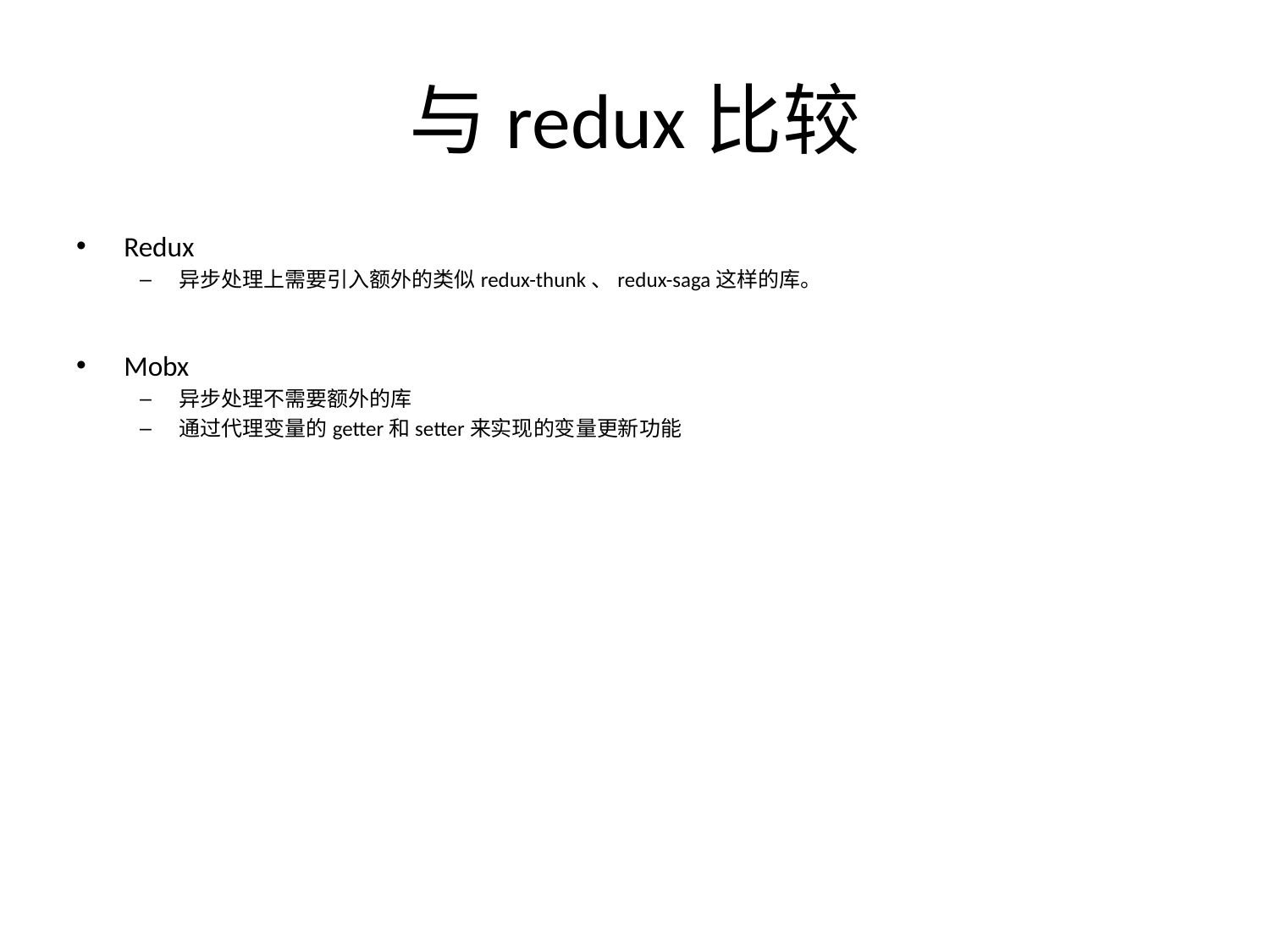

# 与redux比较
Redux
异步处理上需要引入额外的类似redux-thunk、redux-saga这样的库。

Mobx
异步处理不需要额外的库
通过代理变量的getter和setter来实现的变量更新功能